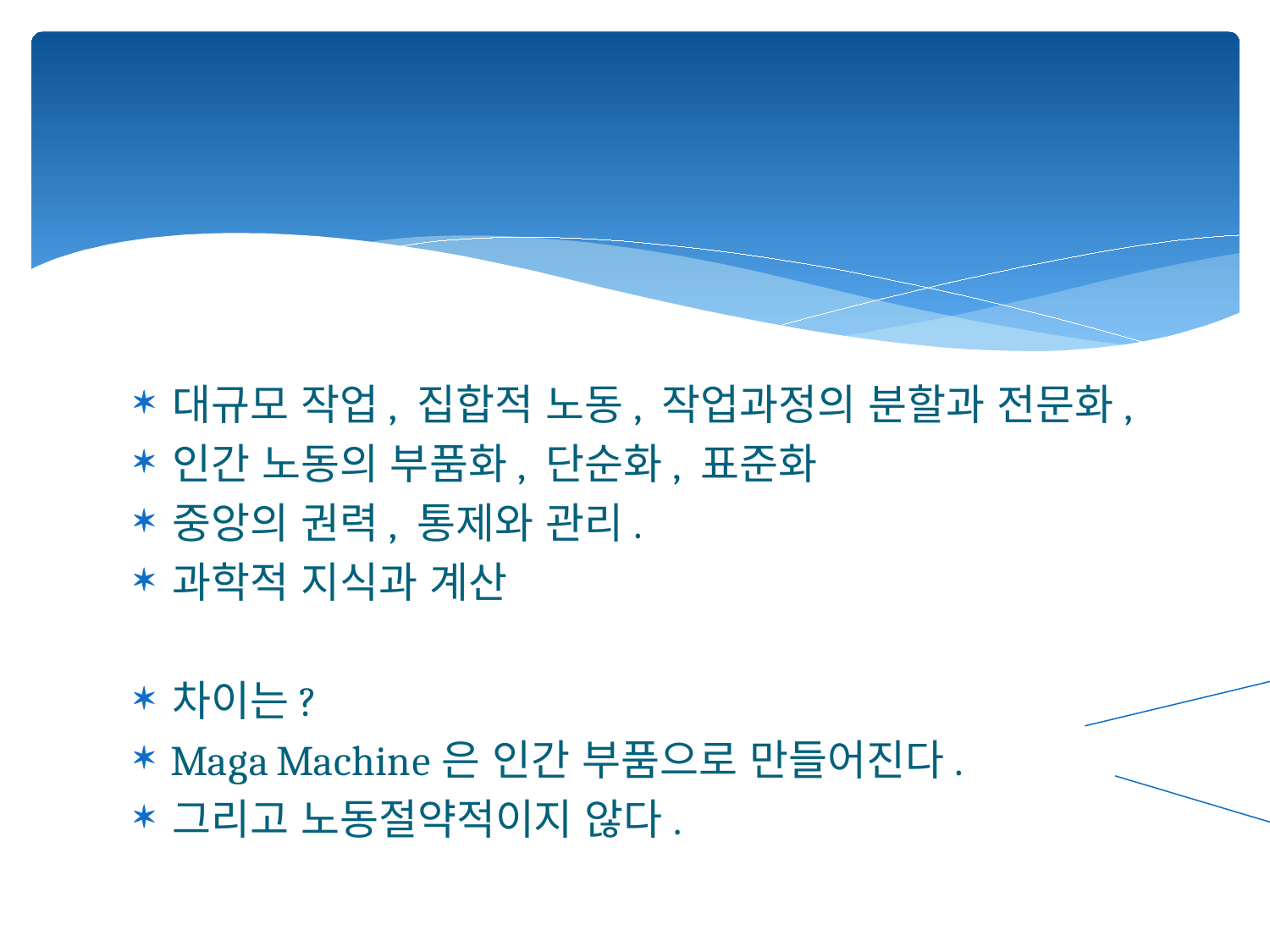

#
대규모 작업, 집합적 노동, 작업과정의 분할과 전문화,
인간 노동의 부품화, 단순화, 표준화
중앙의 권력, 통제와 관리.
과학적 지식과 계산

차이는?
Maga Machine은 인간 부품으로 만들어진다.
그리고 노동절약적이지 않다.
한정된 영토 안에서 많은 인구를 보장하기 위해
많은 사람을 모으기 위해?